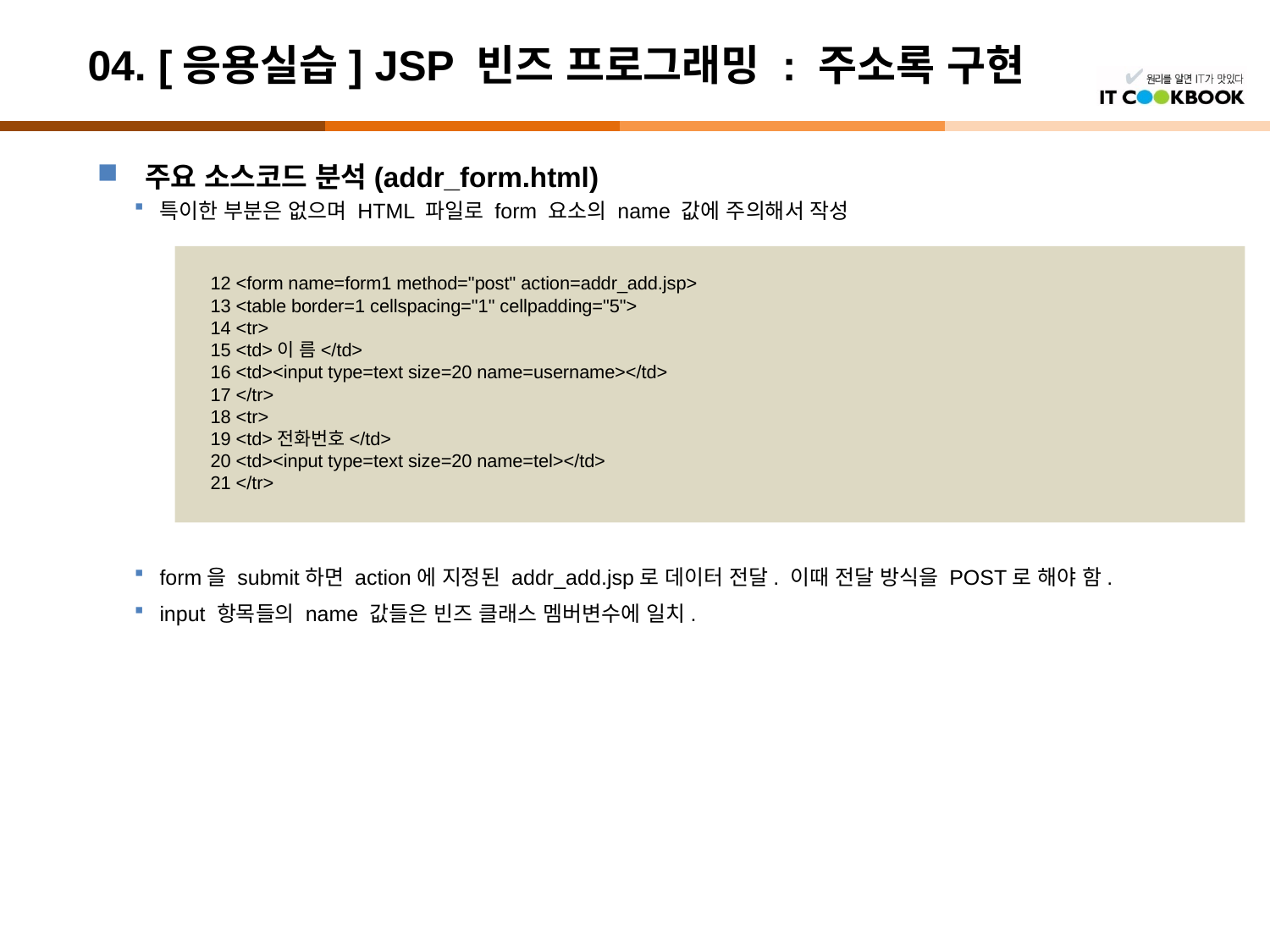

# 04. [응용실습] JSP 빈즈 프로그래밍 : 주소록 구현
주요 소스코드 분석(addr_form.html)
특이한 부분은 없으며 HTML 파일로 form 요소의 name 값에 주의해서 작성

form을 submit하면 action에 지정된 addr_add.jsp로 데이터 전달. 이때 전달 방식을 POST로 해야 함.
input 항목들의 name 값들은 빈즈 클래스 멤버변수에 일치.

12 <form name=form1 method="post" action=addr_add.jsp>
13 <table border=1 cellspacing="1" cellpadding="5">
14 <tr>
15 <td>이 름</td>
16 <td><input type=text size=20 name=username></td>
17 </tr>
18 <tr>
19 <td>전화번호</td>
20 <td><input type=text size=20 name=tel></td>
21 </tr>